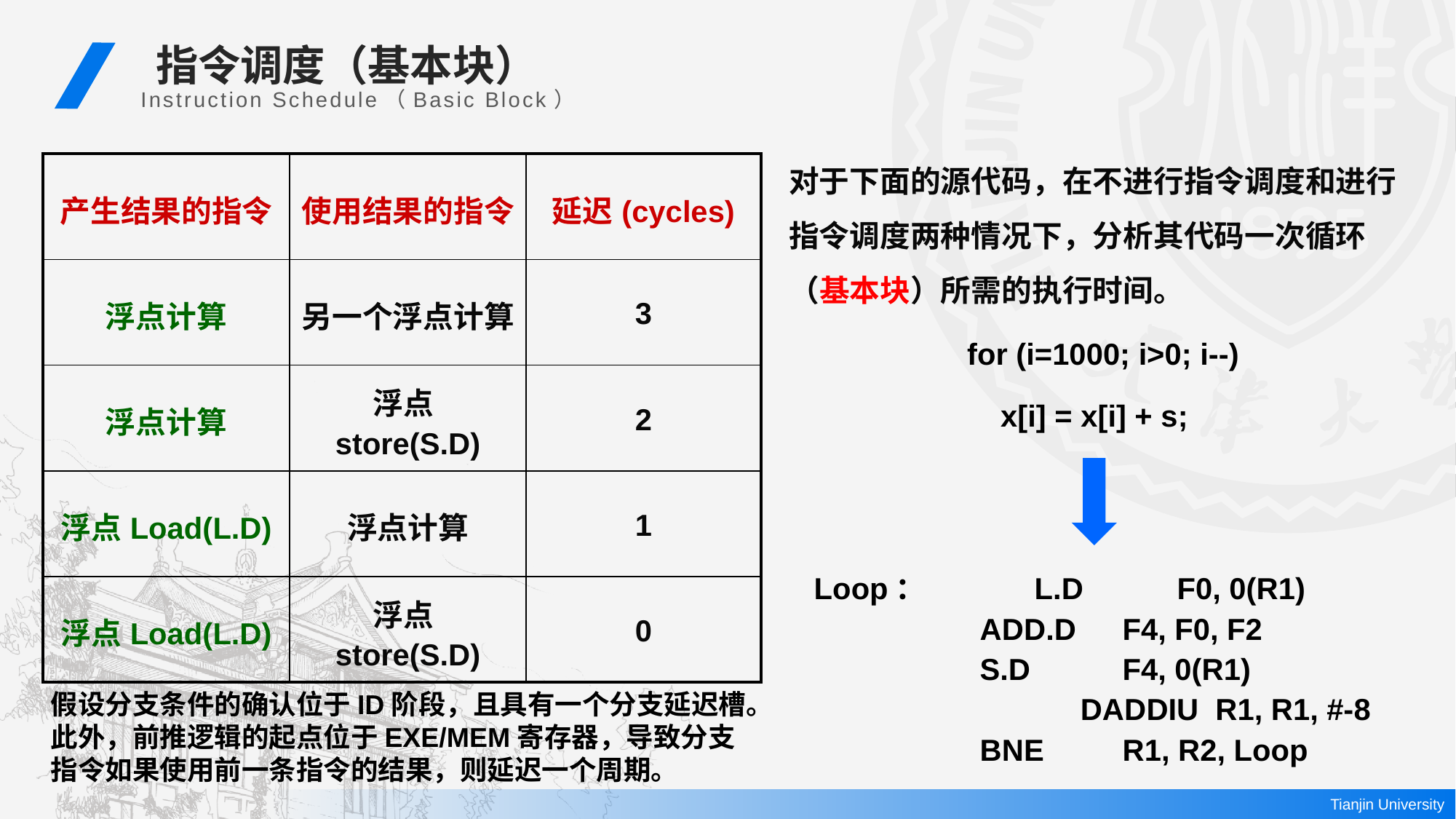

指令调度（基本块）
   Instruction Schedule（Basic Block）
对于下面的源代码，在不进行指令调度和进行
指令调度两种情况下，分析其代码一次循环
（基本块）所需的执行时间。
		     for (i=1000; i>0; i--)
		         x[i] = x[i] + s;

   Loop：	L.D	    F0, 0(R1)
	       	ADD.D	    F4, F0, F2
	           	S.D	    F4, 0(R1)
		            DADDIU  R1, R1, #-8
	     	BNE	    R1, R2, Loop
| 产生结果的指令 | 使用结果的指令 | 延迟(cycles) |
| --- | --- | --- |
| 浮点计算 | 另一个浮点计算 | 3 |
| 浮点计算 | 浮点store(S.D) | 2 |
| 浮点Load(L.D) | 浮点计算 | 1 |
| 浮点Load(L.D) | 浮点store(S.D) | 0 |

假设分支条件的确认位于ID阶段，且具有一个分支延迟槽。此外，前推逻辑的起点位于EXE/MEM寄存器，导致分支指令如果使用前一条指令的结果，则延迟一个周期。